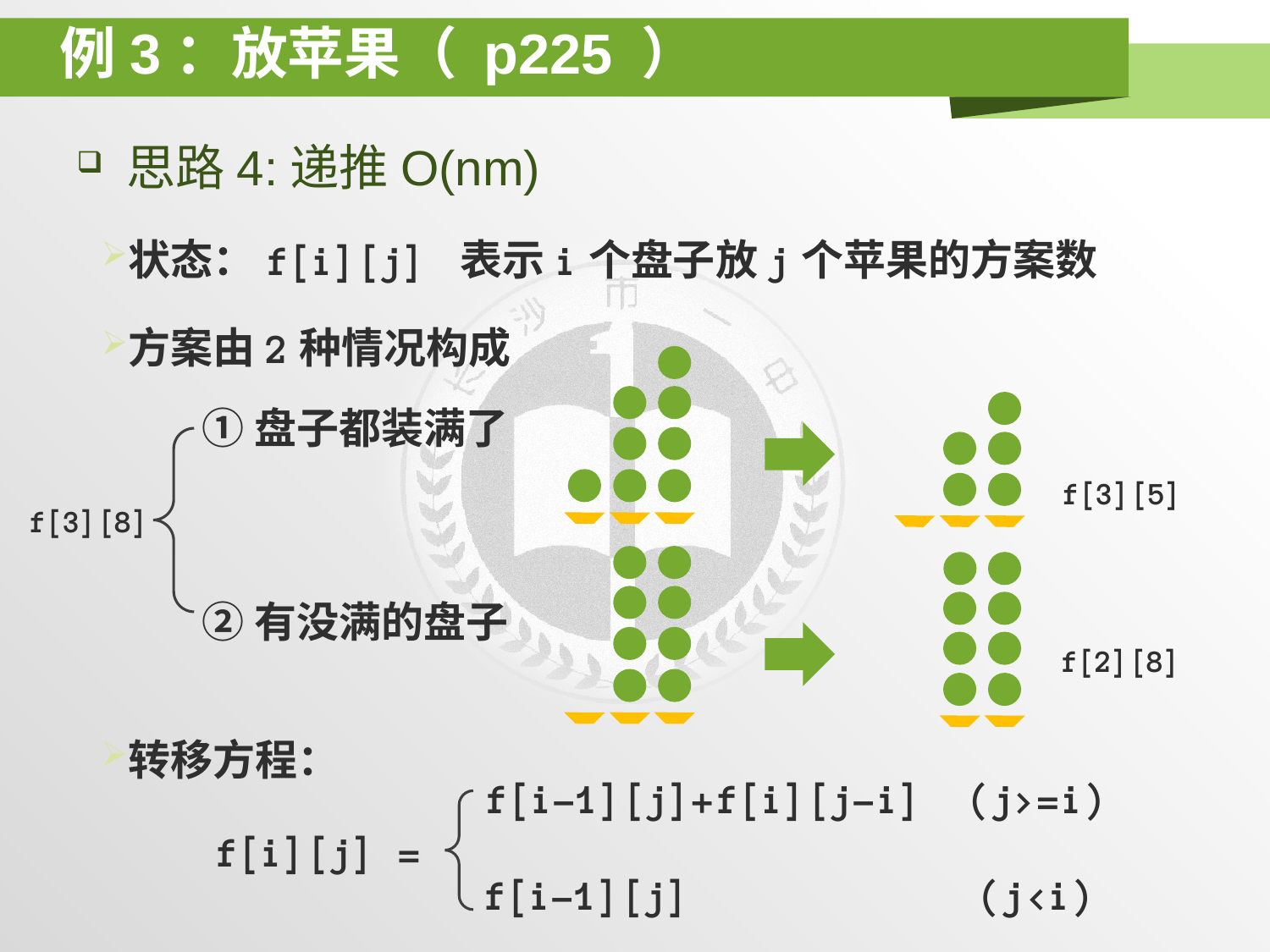

# 例3：放苹果（ p225 ）
思路4:递推O(nm)
状态：f[i][j] 表示i个盘子放j个苹果的方案数
方案由2种情况构成

转移方程：

①盘子都装满了

f[3][5]

f[3][8]

②有没满的盘子

f[2][8]

f[i-1][j]+f[i][j-i]  (j>=i)

f[i][j] =
f[i-1][j]		     (j<i)